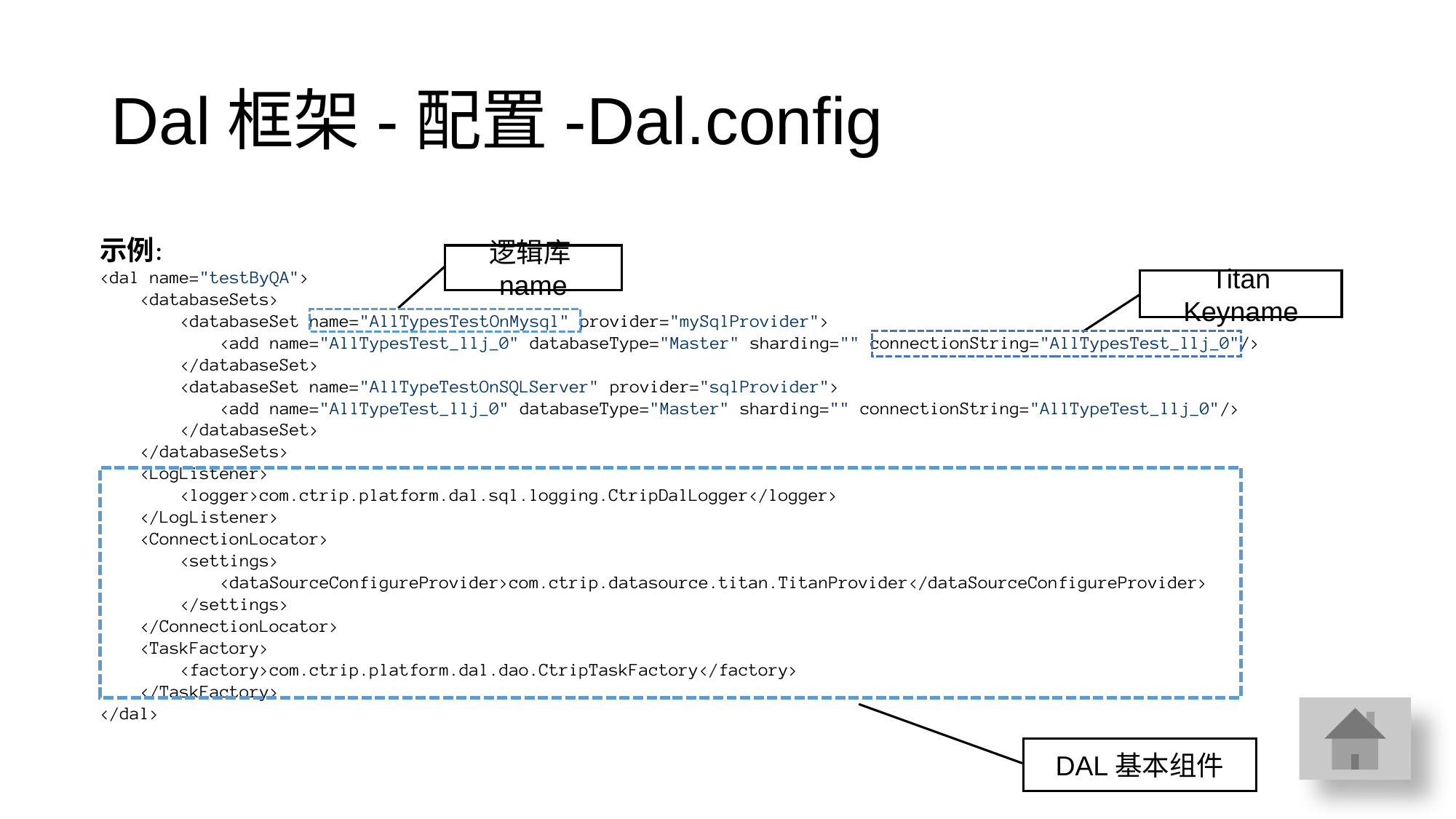

# Dal框架-配置-Dal.config
示例：
<dal name="testByQA">
    <databaseSets>
        <databaseSet name="AllTypesTestOnMysql" provider="mySqlProvider">
            <add name="AllTypesTest_llj_0" databaseType="Master" sharding="" connectionString="AllTypesTest_llj_0"/>
        </databaseSet>
        <databaseSet name="AllTypeTestOnSQLServer" provider="sqlProvider">
            <add name="AllTypeTest_llj_0" databaseType="Master" sharding="" connectionString="AllTypeTest_llj_0"/>
        </databaseSet>
    </databaseSets>
    <LogListener>
        <logger>com.ctrip.platform.dal.sql.logging.CtripDalLogger</logger>
    </LogListener>
    <ConnectionLocator>
        <settings>
            <dataSourceConfigureProvider>com.ctrip.datasource.titan.TitanProvider</dataSourceConfigureProvider>
        </settings>
    </ConnectionLocator>
    <TaskFactory>
        <factory>com.ctrip.platform.dal.dao.CtripTaskFactory</factory>
    </TaskFactory>
</dal>
逻辑库name
Titan Keyname

DAL基本组件